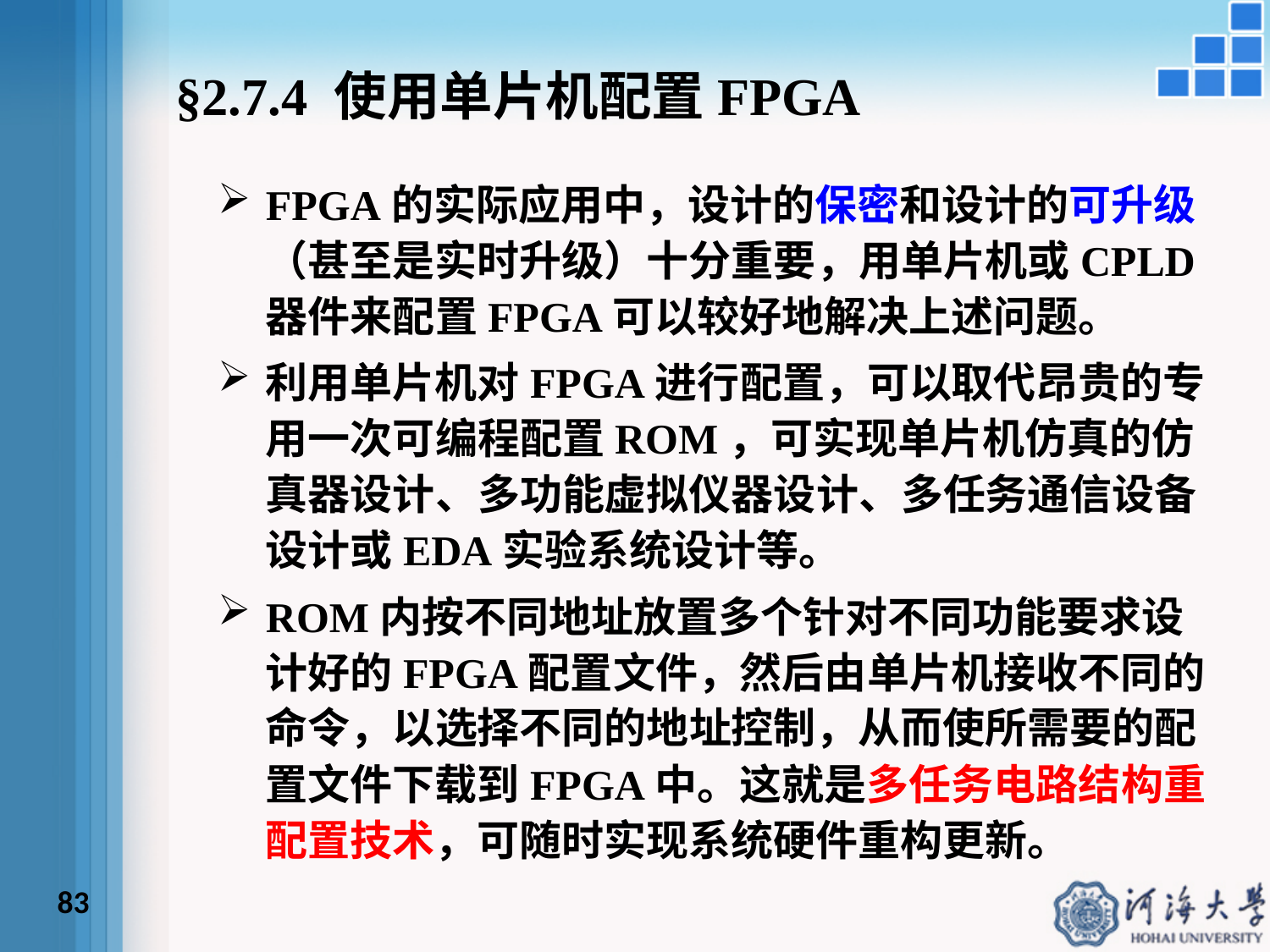

§2.7.4 使用单片机配置FPGA
FPGA的实际应用中，设计的保密和设计的可升级（甚至是实时升级）十分重要，用单片机或CPLD器件来配置FPGA可以较好地解决上述问题。
利用单片机对FPGA进行配置，可以取代昂贵的专用一次可编程配置ROM，可实现单片机仿真的仿真器设计、多功能虚拟仪器设计、多任务通信设备设计或EDA实验系统设计等。
ROM内按不同地址放置多个针对不同功能要求设计好的FPGA配置文件，然后由单片机接收不同的命令，以选择不同的地址控制，从而使所需要的配置文件下载到FPGA中。这就是多任务电路结构重配置技术，可随时实现系统硬件重构更新。

83